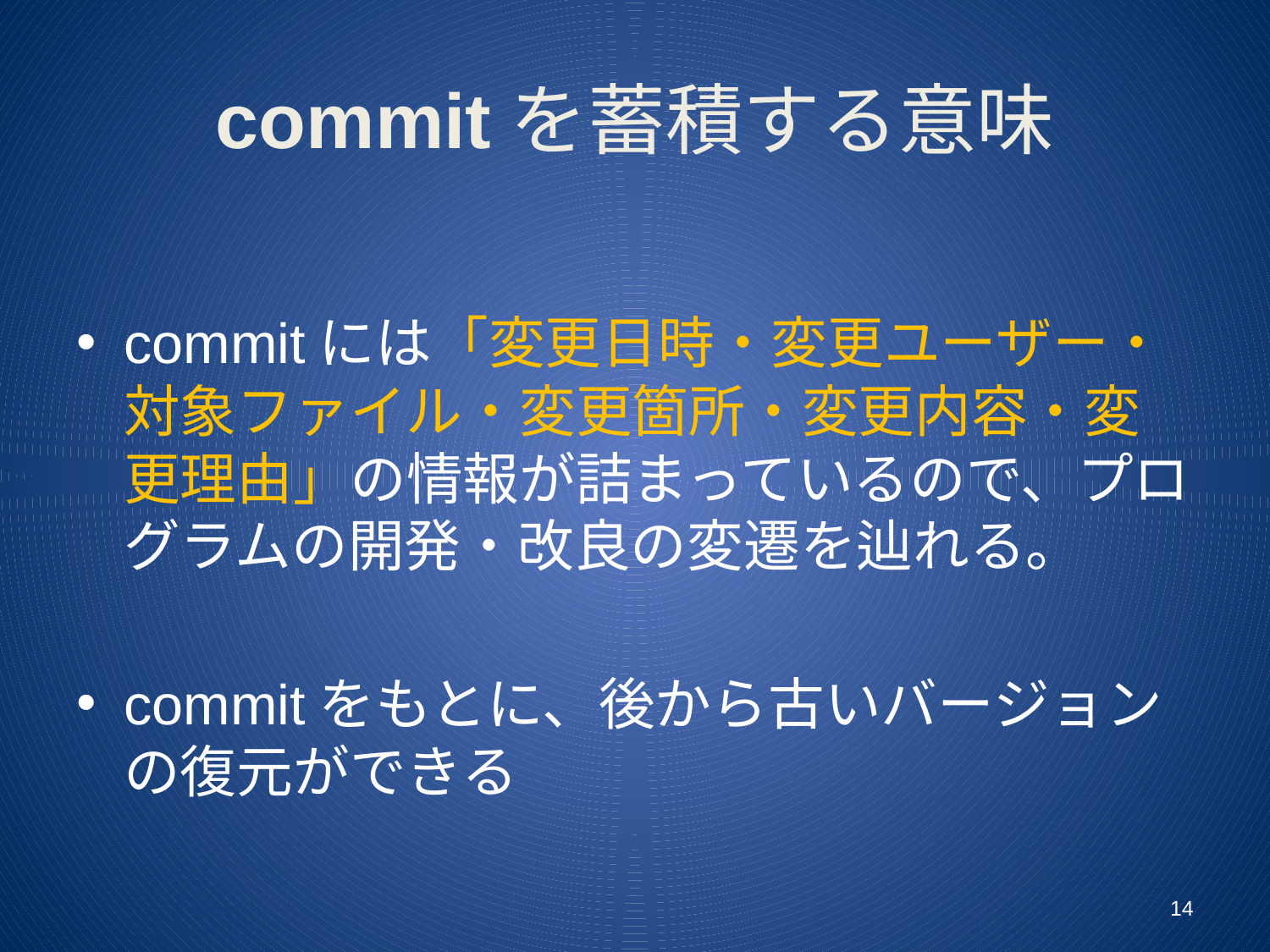

# commitを蓄積する意味

commitには「変更日時・変更ユーザー・対象ファイル・変更箇所・変更内容・変更理由」の情報が詰まっているので、プログラムの開発・改良の変遷を辿れる。

commitをもとに、後から古いバージョンの復元ができる

14